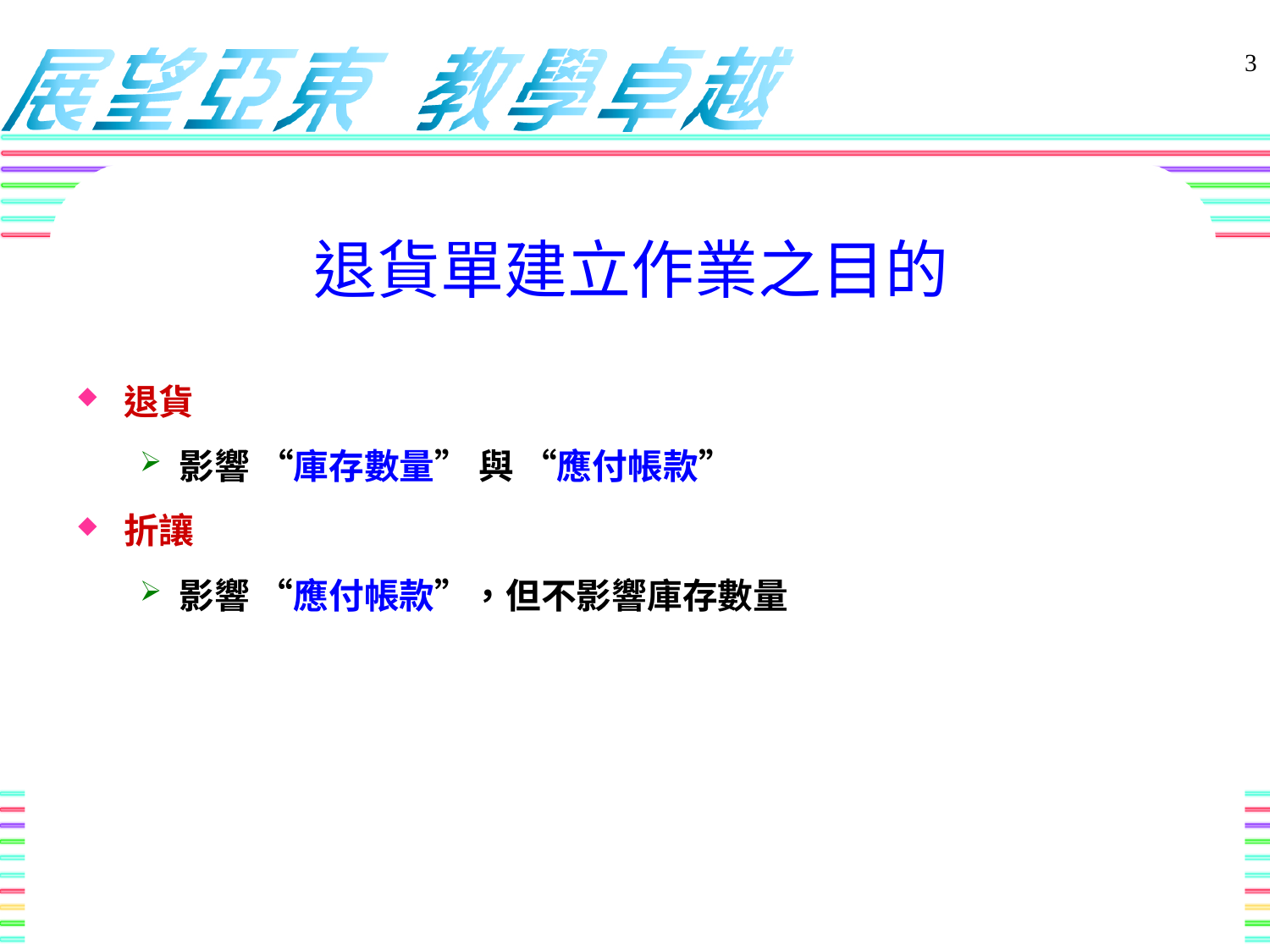

退貨單建立作業之目的
3

退貨
影響 “庫存數量” 與 “應付帳款”
折讓
影響 “應付帳款”，但不影響庫存數量